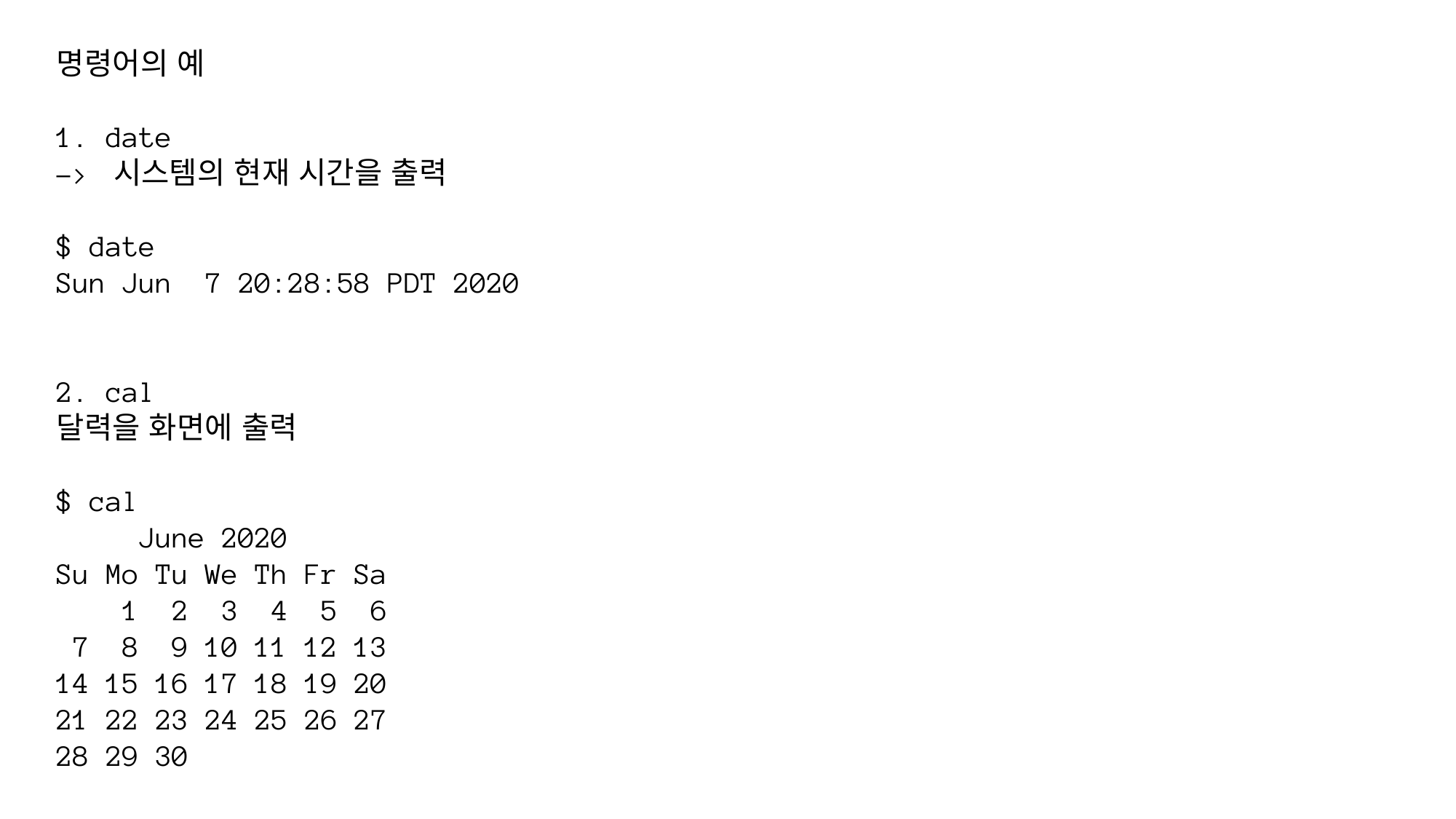

명령어의 예

1. date
-> 시스템의 현재 시간을 출력

$ date
Sun Jun  7 20:28:58 PDT 2020

2. cal
달력을 화면에 출력

$ cal
     June 2020
Su Mo Tu We Th Fr Sa
    1  2  3  4  5  6
 7  8  9 10 11 12 13
14 15 16 17 18 19 20
21 22 23 24 25 26 27
28 29 30